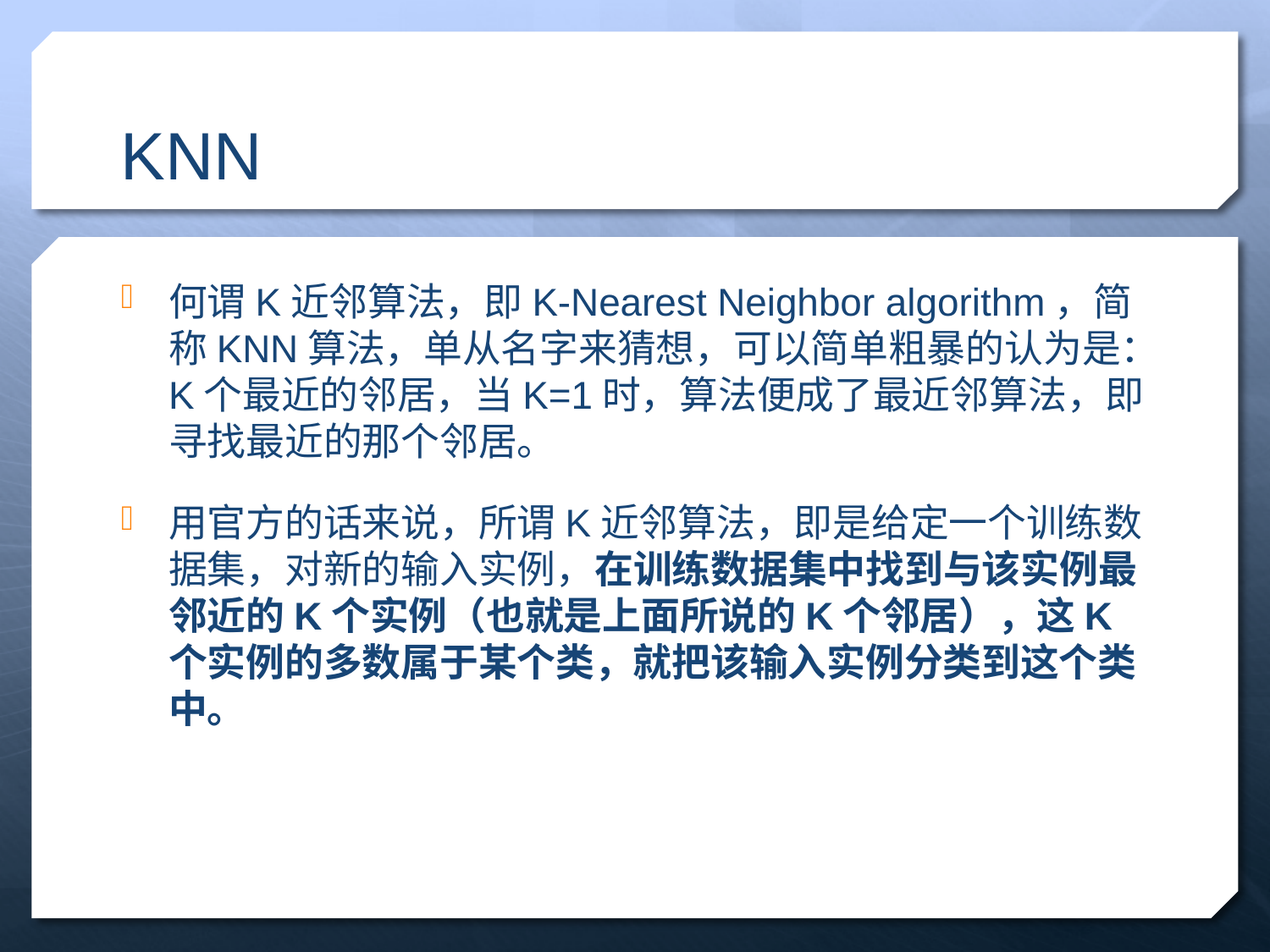

# KNN
何谓K近邻算法，即K-Nearest Neighbor algorithm，简称KNN算法，单从名字来猜想，可以简单粗暴的认为是：K个最近的邻居，当K=1时，算法便成了最近邻算法，即寻找最近的那个邻居。
用官方的话来说，所谓K近邻算法，即是给定一个训练数据集，对新的输入实例，在训练数据集中找到与该实例最邻近的K个实例（也就是上面所说的K个邻居），这K个实例的多数属于某个类，就把该输入实例分类到这个类中。